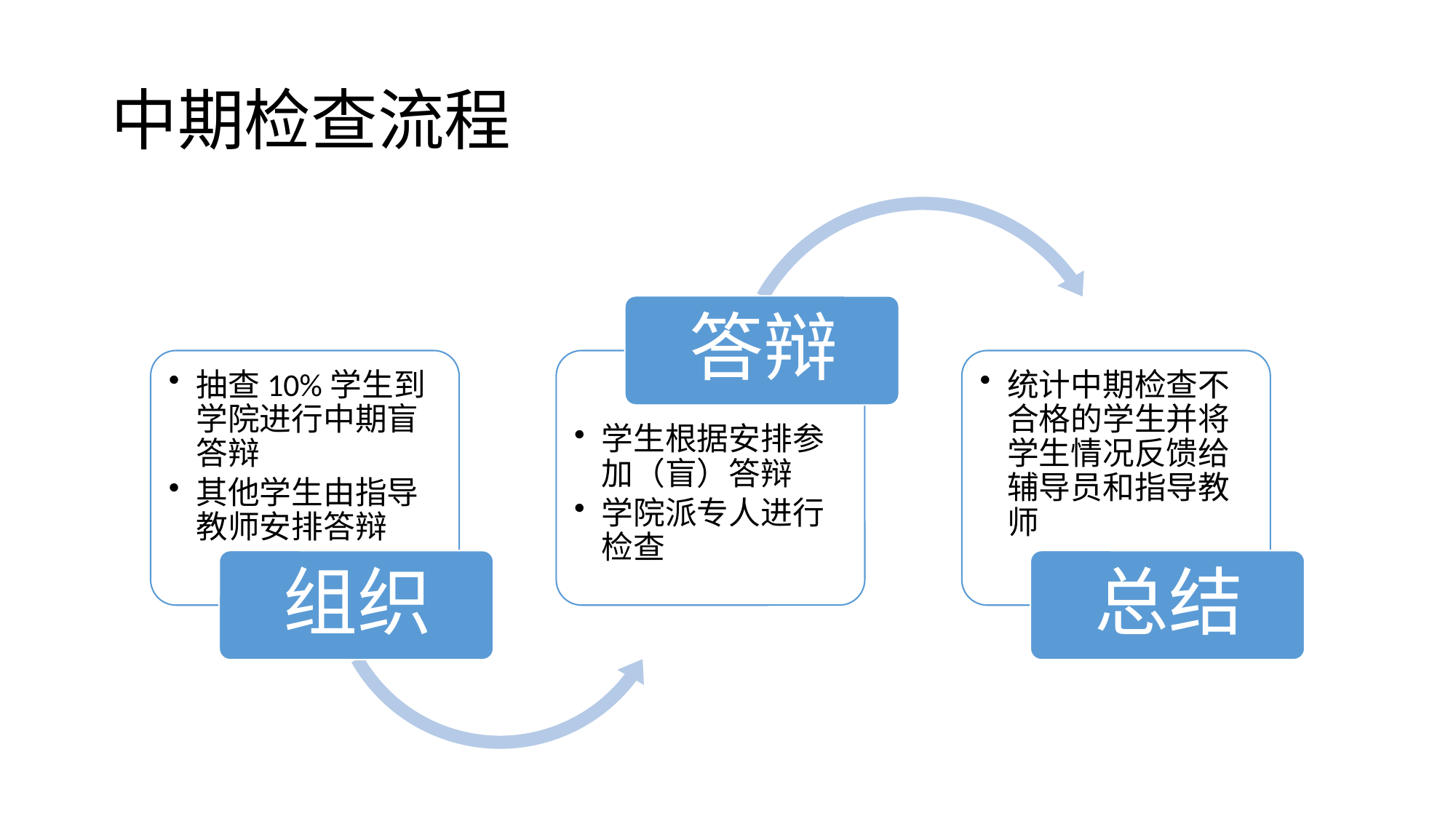

# 中期检查流程
抽查10%学生到学院进行中期盲答辩
其他学生由指导教师安排答辩
组织
学生根据安排参加（盲）答辩
学院派专人进行检查
答辩
统计中期检查不合格的学生并将学生情况反馈给辅导员和指导教师
总结